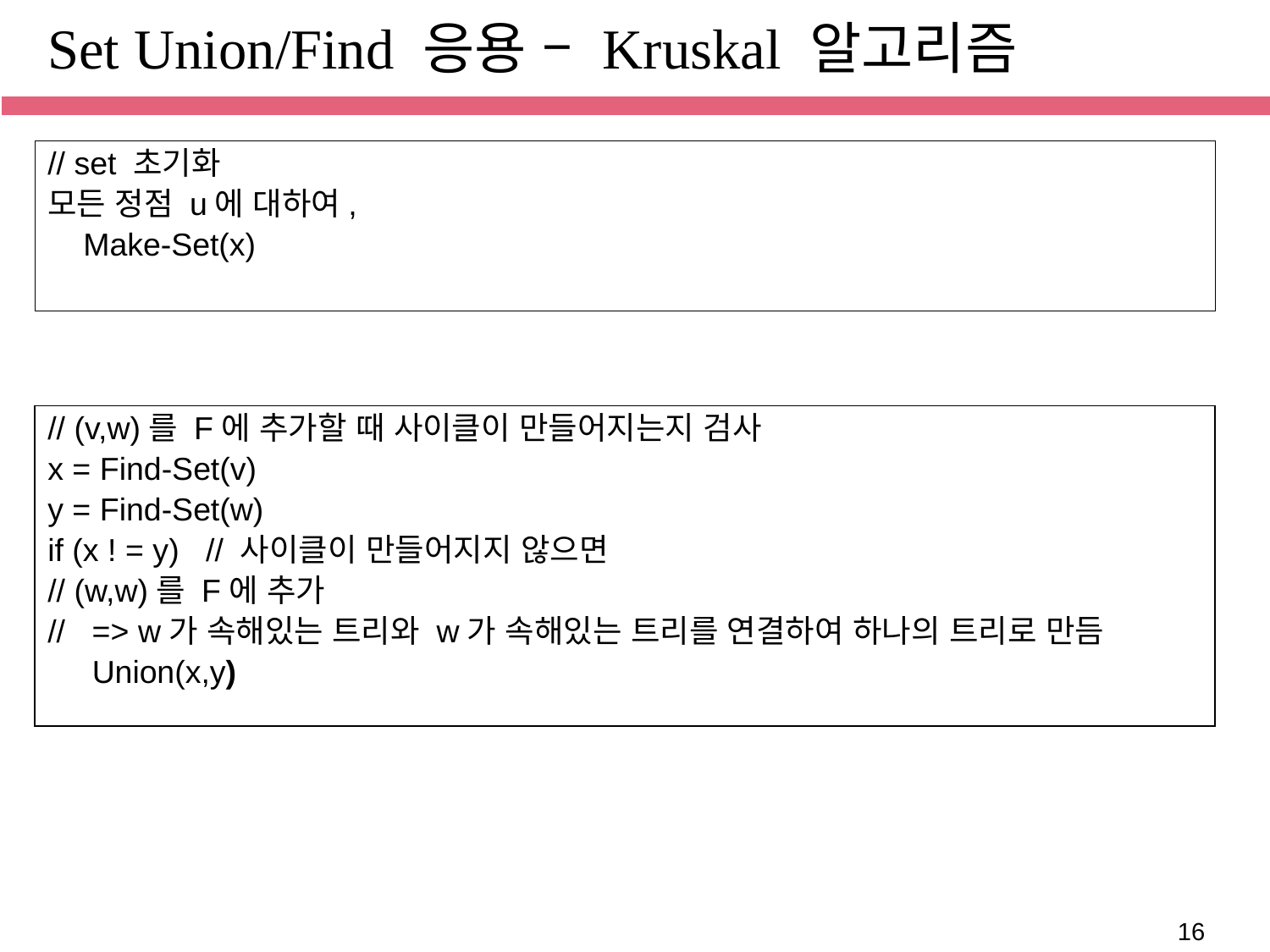

# Set Union/Find 응용 – Kruskal 알고리즘
// set 초기화
모든 정점 u에 대하여,
    Make-Set(x)

// (v,w)를 F에 추가할 때 사이클이 만들어지는지 검사
x = Find-Set(v)
y = Find-Set(w)
if (x ! = y)   // 사이클이 만들어지지 않으면
// (w,w)를 F에 추가
//   => w가 속해있는 트리와 w가 속해있는 트리를 연결하여 하나의 트리로 만듬
     Union(x,y)